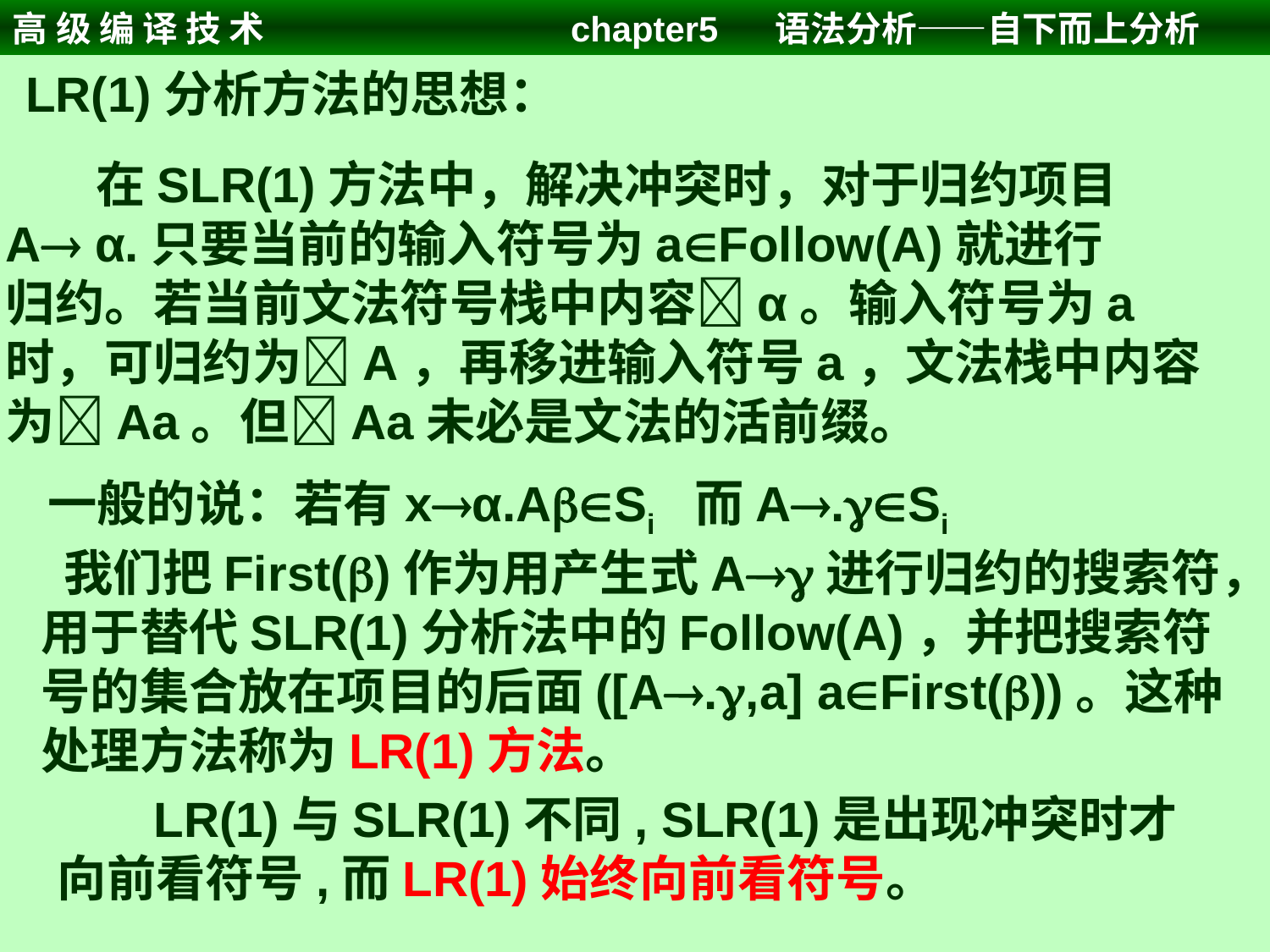

LR(1)分析方法的思想：
       在SLR(1)方法中，解决冲突时，对于归约项目
A→ α.只要当前的输入符号为a∈Follow(A)就进行
归约。若当前文法符号栈中内容βα。输入符号为a
时，可归约为βA，再移进输入符号a，文法栈中内容
为βAa。但βAa未必是文法的活前缀。
一般的说：若有x→α.Aβ∈Si  而A→.γ∈Si

 我们把First(β)作为用产生式A→γ进行归约的搜索符，用于替代SLR(1)分析法中的Follow(A)，并把搜索符号的集合放在项目的后面([A→.γ,a] a∈First(β))。这种处理方法称为LR(1)方法。
       LR(1)与SLR(1)不同, SLR(1)是出现冲突时才向前看符号,而LR(1)始终向前看符号。